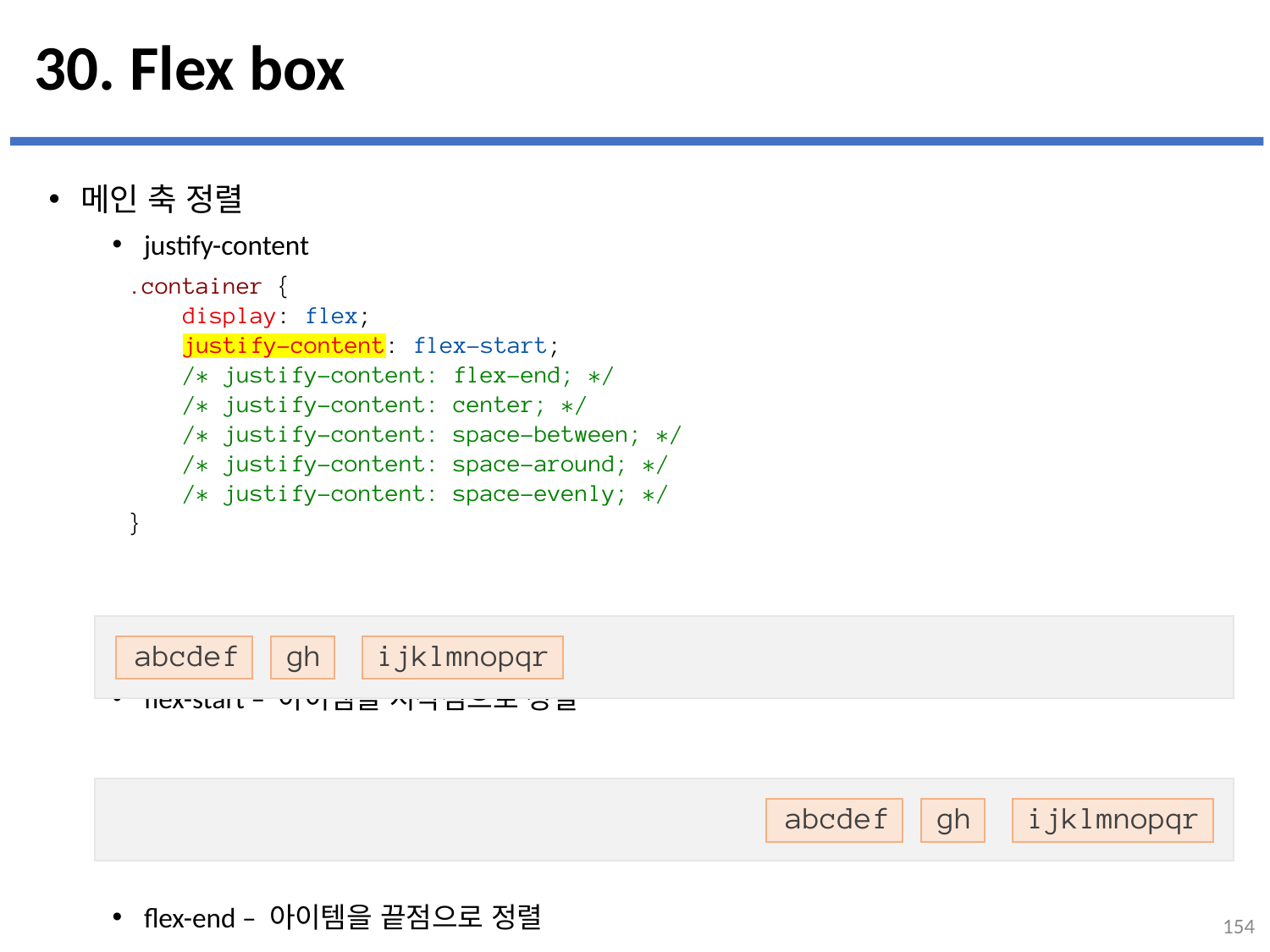

# 30. Flex box
메인 축 정렬
justify-content

flex-start – 아이템을 시작점으로 정렬

flex-end – 아이템을 끝점으로 정렬

.container {
    display: flex;
    justify-content: flex-start;
    /* justify-content: flex-end; */
    /* justify-content: center; */
    /* justify-content: space-between; */
    /* justify-content: space-around; */
    /* justify-content: space-evenly; */
}

abcdef
gh
ijklmnopqr

abcdef
gh
ijklmnopqr
154